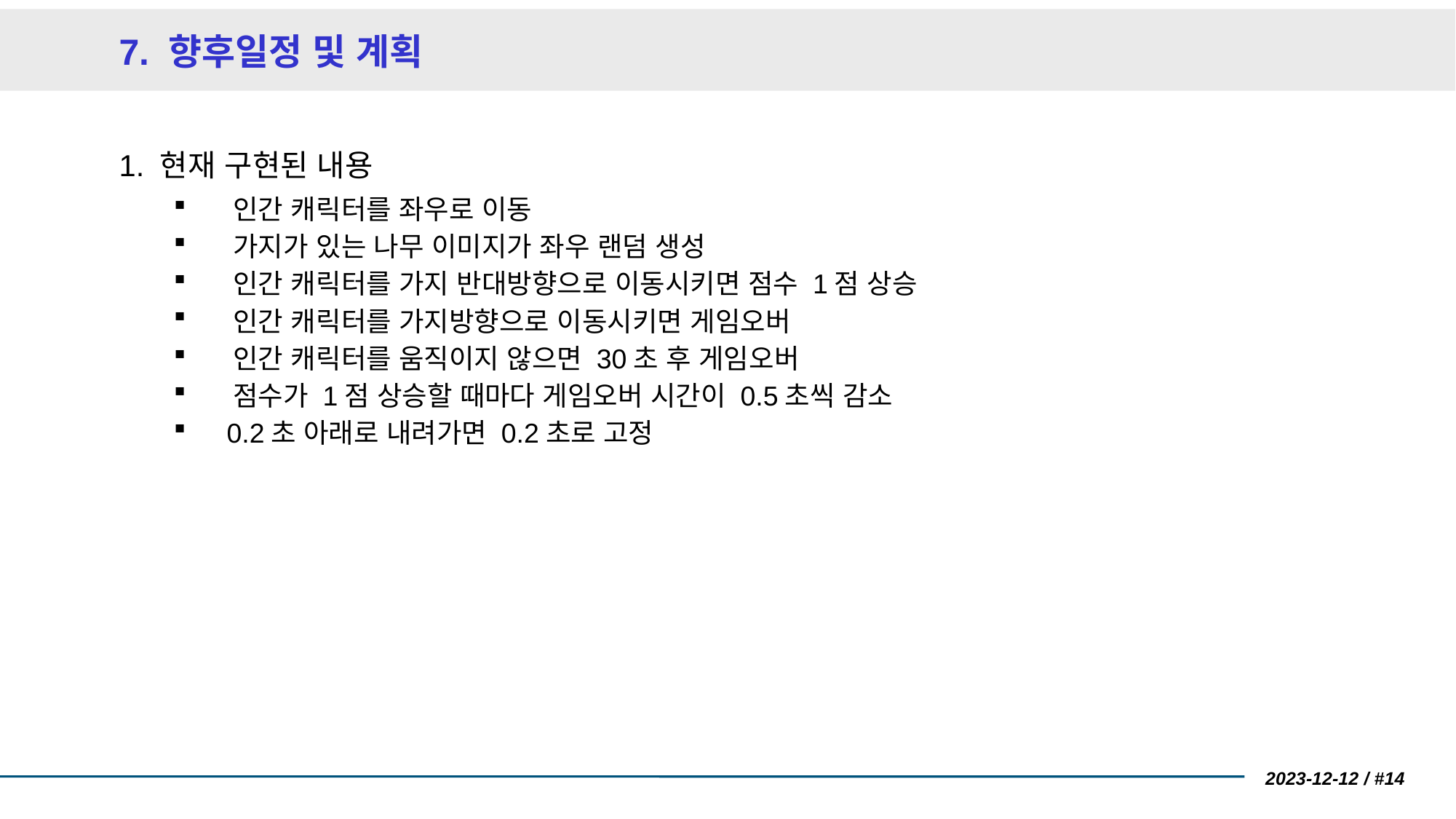

# 7. 향후일정 및 계획
1. 현재 구현된 내용
 인간 캐릭터를 좌우로 이동
 가지가 있는 나무 이미지가 좌우 랜덤 생성
 인간 캐릭터를 가지 반대방향으로 이동시키면 점수 1점 상승
 인간 캐릭터를 가지방향으로 이동시키면 게임오버
 인간 캐릭터를 움직이지 않으면 30초 후 게임오버
 점수가 1점 상승할 때마다 게임오버 시간이 0.5초씩 감소
 0.2초 아래로 내려가면 0.2초로 고정